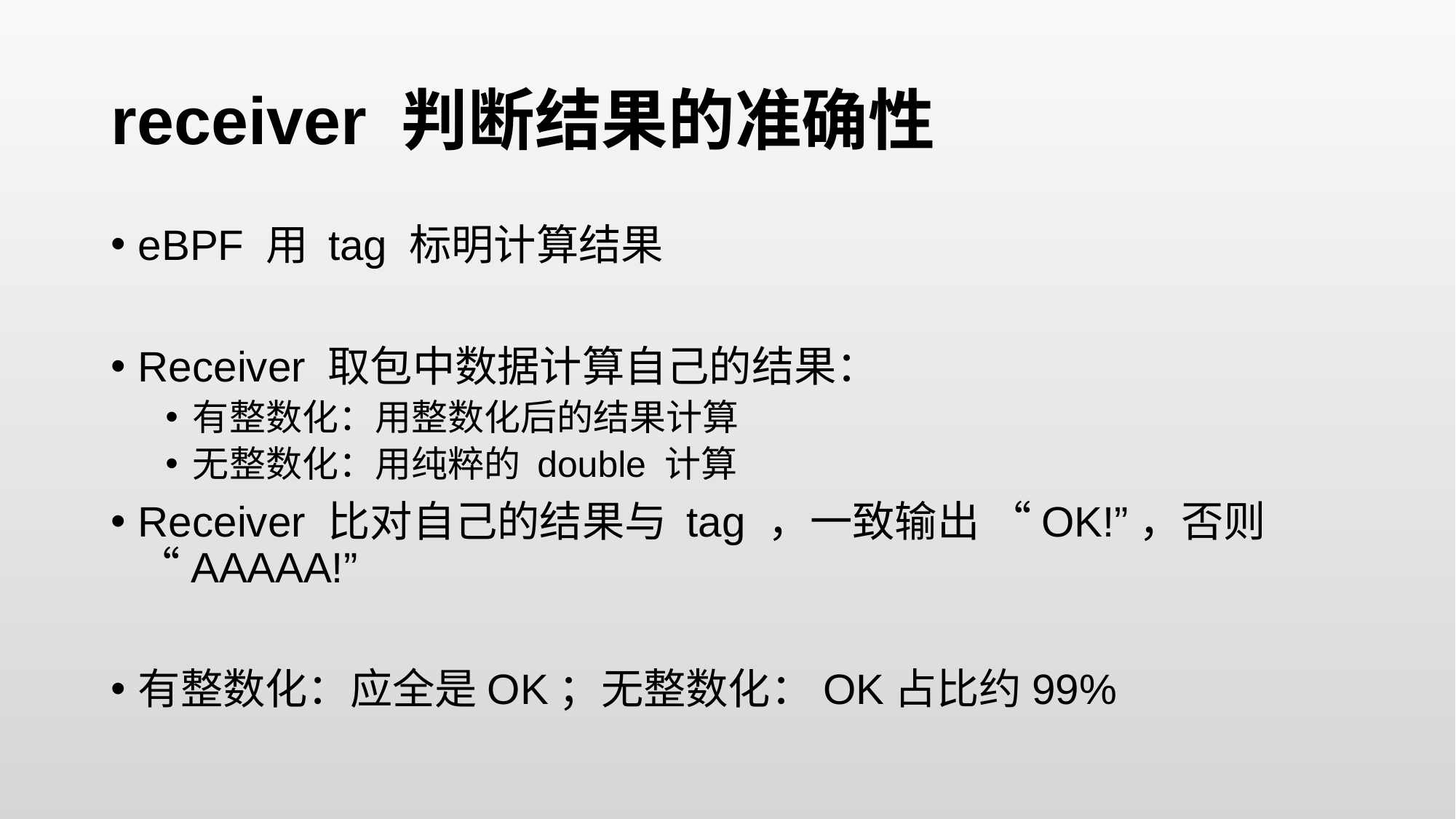

# receiver 判断结果的准确性
eBPF 用 tag 标明计算结果

Receiver 取包中数据计算自己的结果：
有整数化：用整数化后的结果计算
无整数化：用纯粹的 double 计算
Receiver 比对自己的结果与 tag ，一致输出 “OK!”，否则 “AAAAA!”

有整数化：应全是OK；无整数化：OK占比约99%